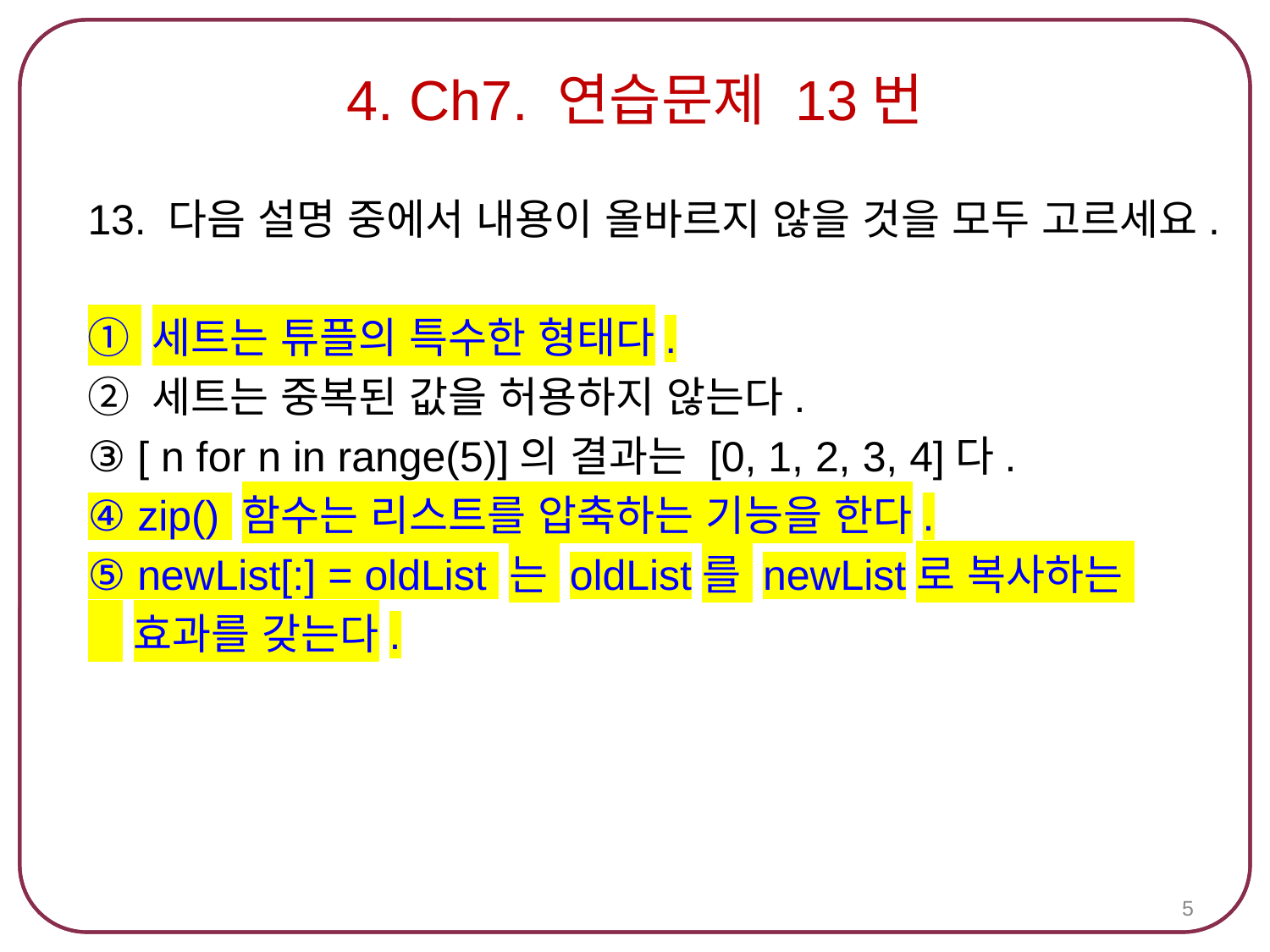

# 4. Ch7. 연습문제 13번
13. 다음 설명 중에서 내용이 올바르지 않을 것을 모두 고르세요.

① 세트는 튜플의 특수한 형태다.
② 세트는 중복된 값을 허용하지 않는다.
③ [ n for n in range(5)]의 결과는 [0, 1, 2, 3, 4]다.
④ zip() 함수는 리스트를 압축하는 기능을 한다.
⑤ newList[:] = oldList 는 oldList를 newList로 복사하는
   효과를 갖는다.

5